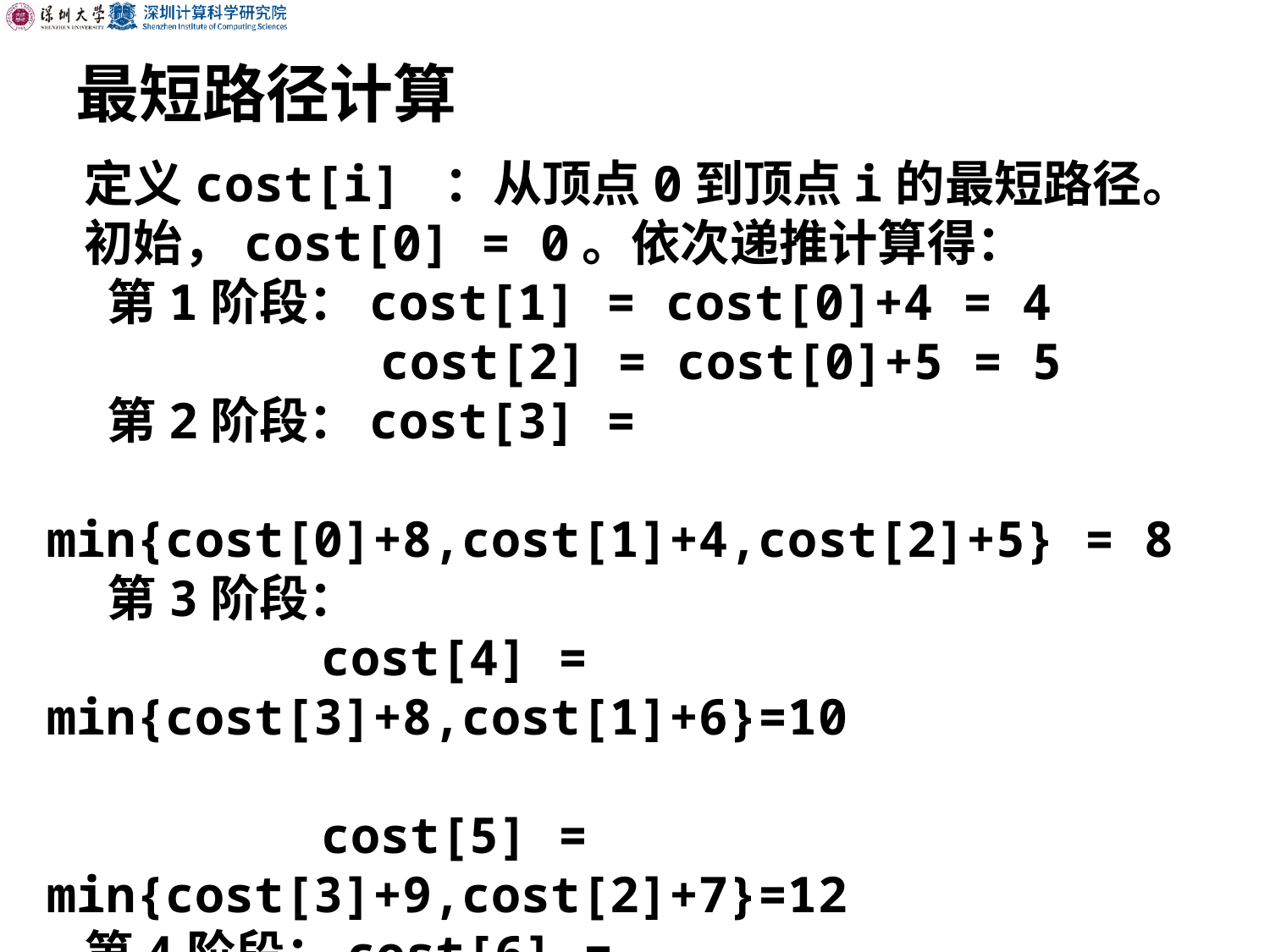

最短路径计算
定义cost[i] ：从顶点0到顶点i的最短路径。
初始，cost[0] = 0。依次递推计算得：
 第1阶段：cost[1] = cost[0]+4 = 4
          cost[2] = cost[0]+5 = 5
 第2阶段：cost[3] =
        min{cost[0]+8,cost[1]+4,cost[2]+5} = 8
 第3阶段：
        cost[4] = min{cost[3]+8,cost[1]+6}=10
        cost[5] = min{cost[3]+9,cost[2]+7}=12
第4阶段：cost[6] =
       min{cost[4]+5,cost[3]+9,cost[5]+4}=15
根据计算得，从顶点0到顶点6的最短路径值为15。